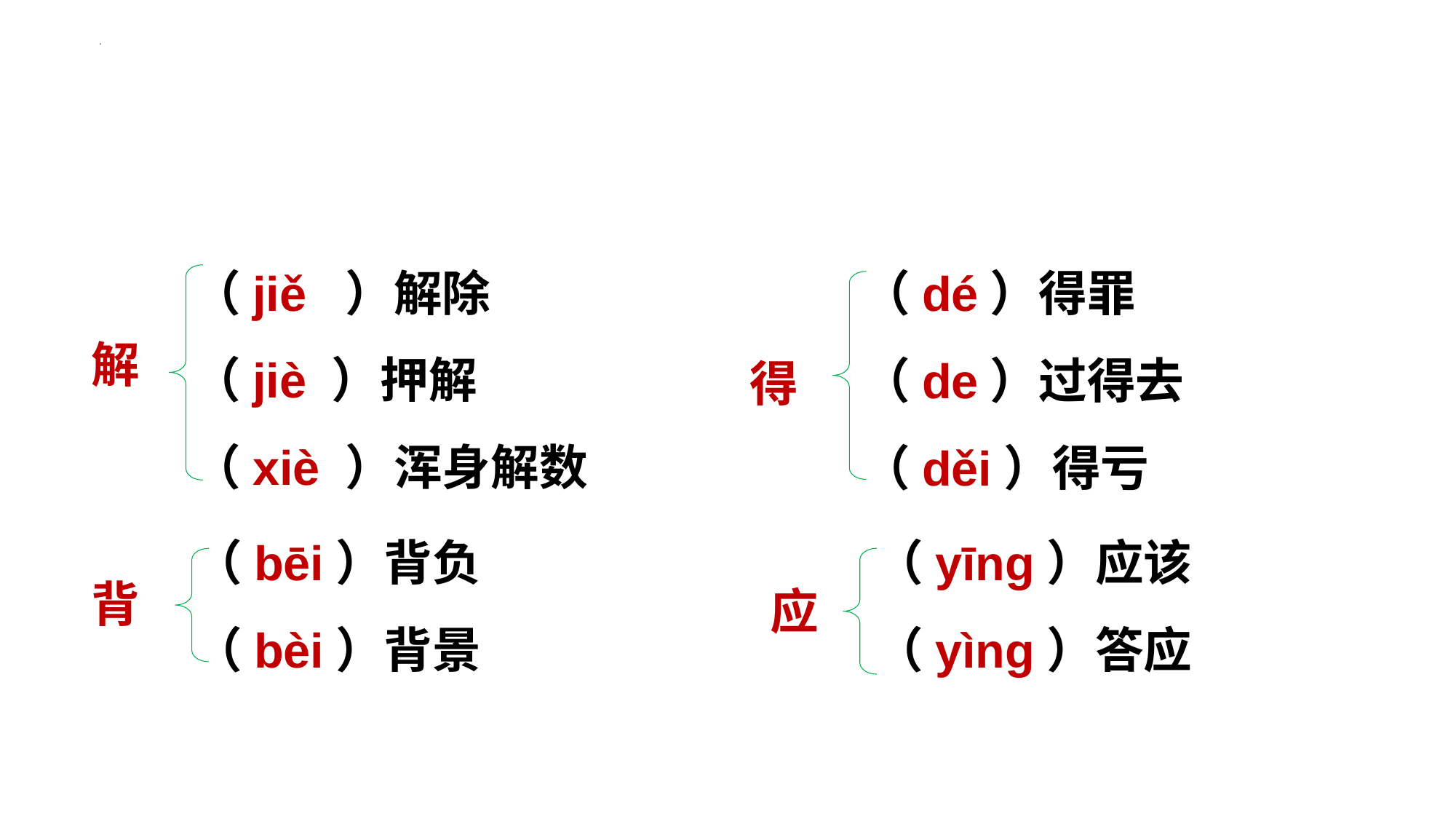

（jiě  ）解除
（jiè ）押解
（xiè ）浑身解数

（dé）得罪
（de）过得去
（děi）得亏

解
得
（bēi）背负
（bèi）背景
（yīng）应该
（yìng）答应

背
应